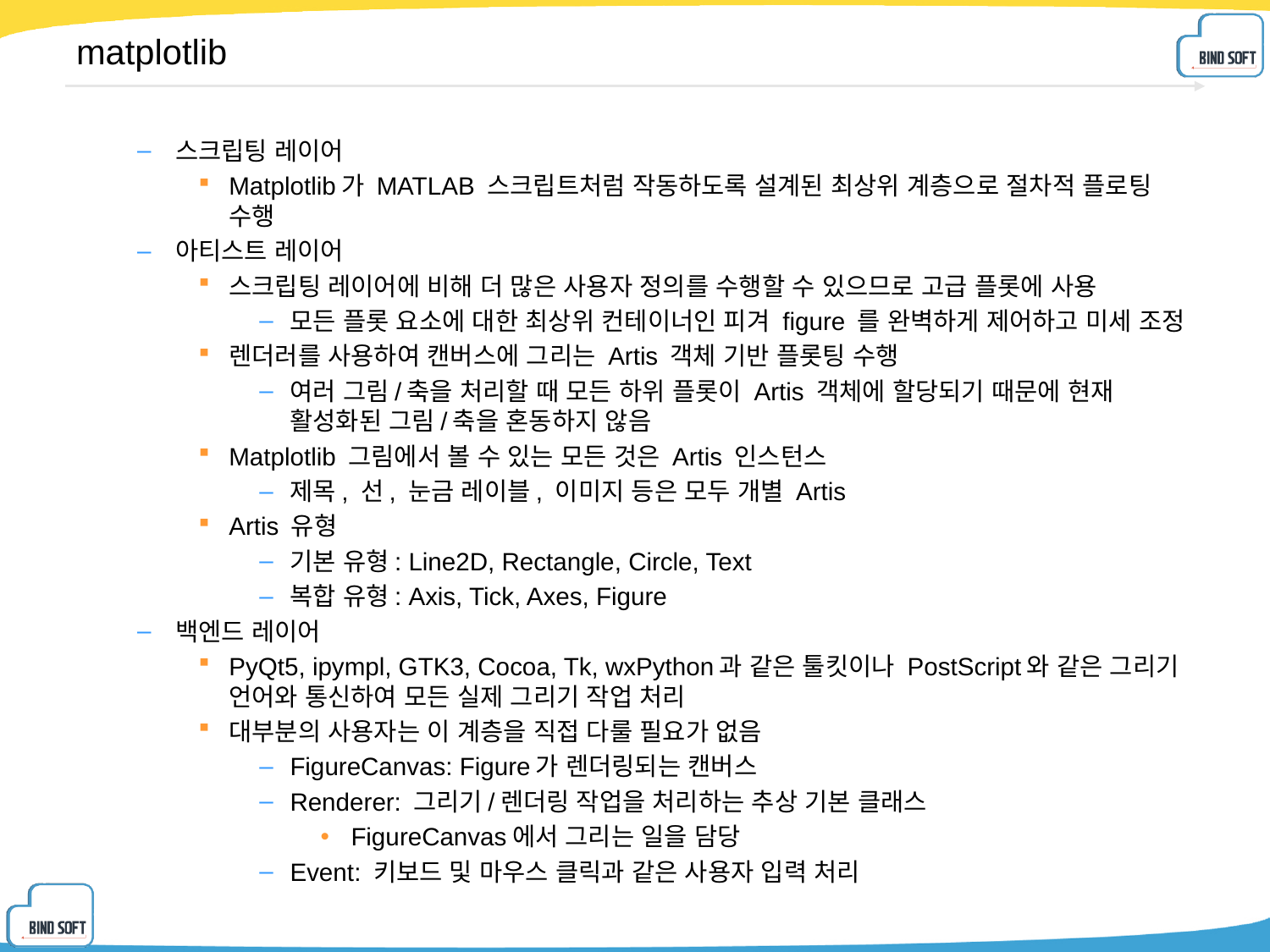

# matplotlib
스크립팅 레이어
Matplotlib가 MATLAB 스크립트처럼 작동하도록 설계된 최상위 계층으로 절차적 플로팅 수행
아티스트 레이어
스크립팅 레이어에 비해 더 많은 사용자 정의를 수행할 수 있으므로 고급 플롯에 사용
모든 플롯 요소에 대한 최상위 컨테이너인 피겨 figure 를 완벽하게 제어하고 미세 조정
렌더러를 사용하여 캔버스에 그리는 Artis 객체 기반 플롯팅 수행
여러 그림/축을 처리할 때 모든 하위 플롯이 Artis 객체에 할당되기 때문에 현재 활성화된 그림/축을 혼동하지 않음
Matplotlib 그림에서 볼 수 있는 모든 것은 Artis 인스턴스
제목, 선, 눈금 레이블, 이미지 등은 모두 개별 Artis
Artis 유형
기본 유형: Line2D, Rectangle, Circle, Text
복합 유형: Axis, Tick, Axes, Figure
백엔드 레이어
PyQt5, ipympl, GTK3, Cocoa, Tk, wxPython과 같은 툴킷이나 PostScript와 같은 그리기 언어와 통신하여 모든 실제 그리기 작업 처리
대부분의 사용자는 이 계층을 직접 다룰 필요가 없음
FigureCanvas: Figure가 렌더링되는 캔버스
Renderer: 그리기/렌더링 작업을 처리하는 추상 기본 클래스
FigureCanvas에서 그리는 일을 담당
Event: 키보드 및 마우스 클릭과 같은 사용자 입력 처리